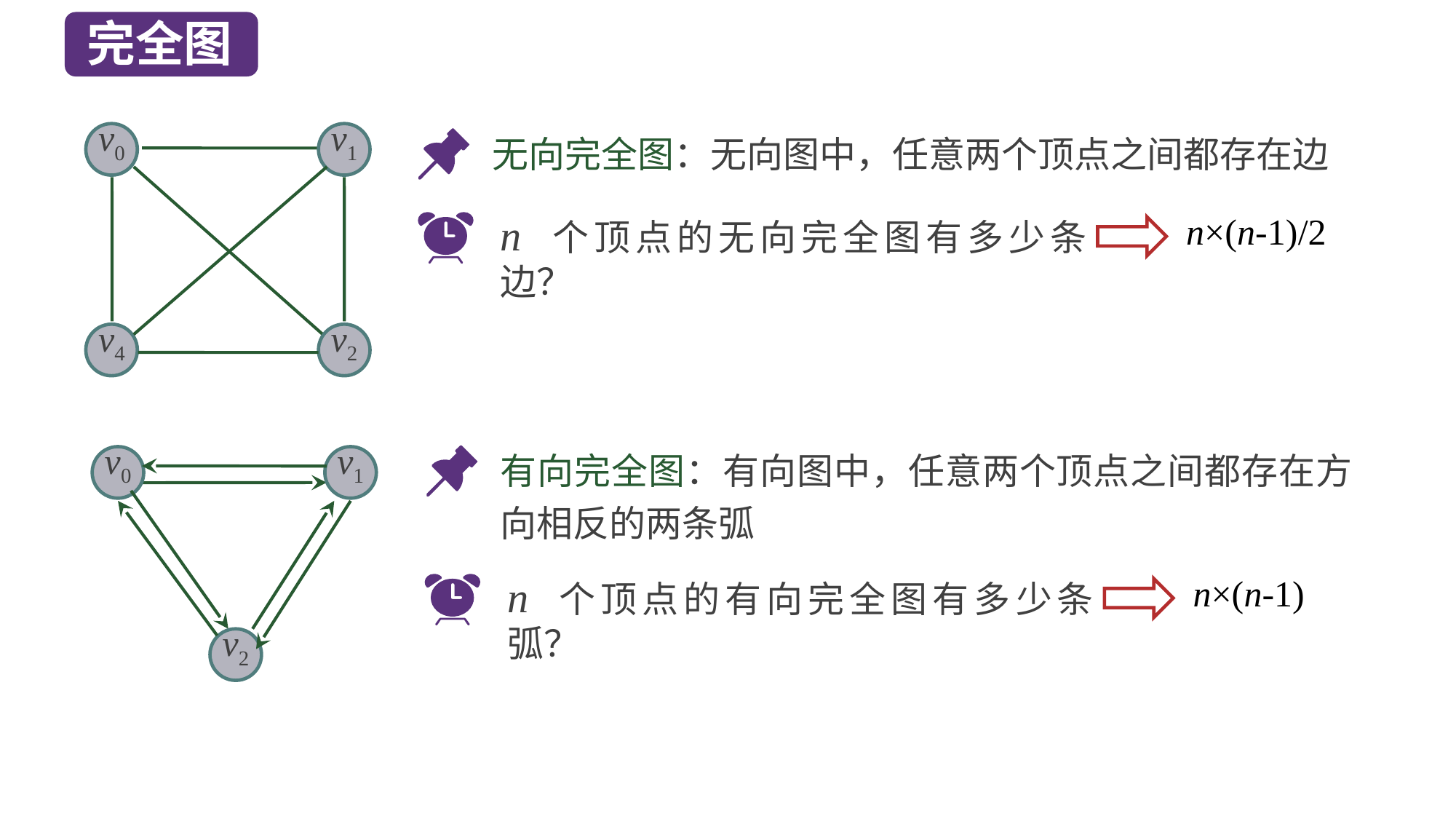

完全图

无向完全图：无向图中，任意两个顶点之间都存在边

v0
v1

v4
v2

n 个顶点的无向完全图有多少条边？

n×(n-1)/2

有向完全图：有向图中，任意两个顶点之间都存在方向相反的两条弧

v0
v1

v2
n 个顶点的有向完全图有多少条弧？

n×(n-1)